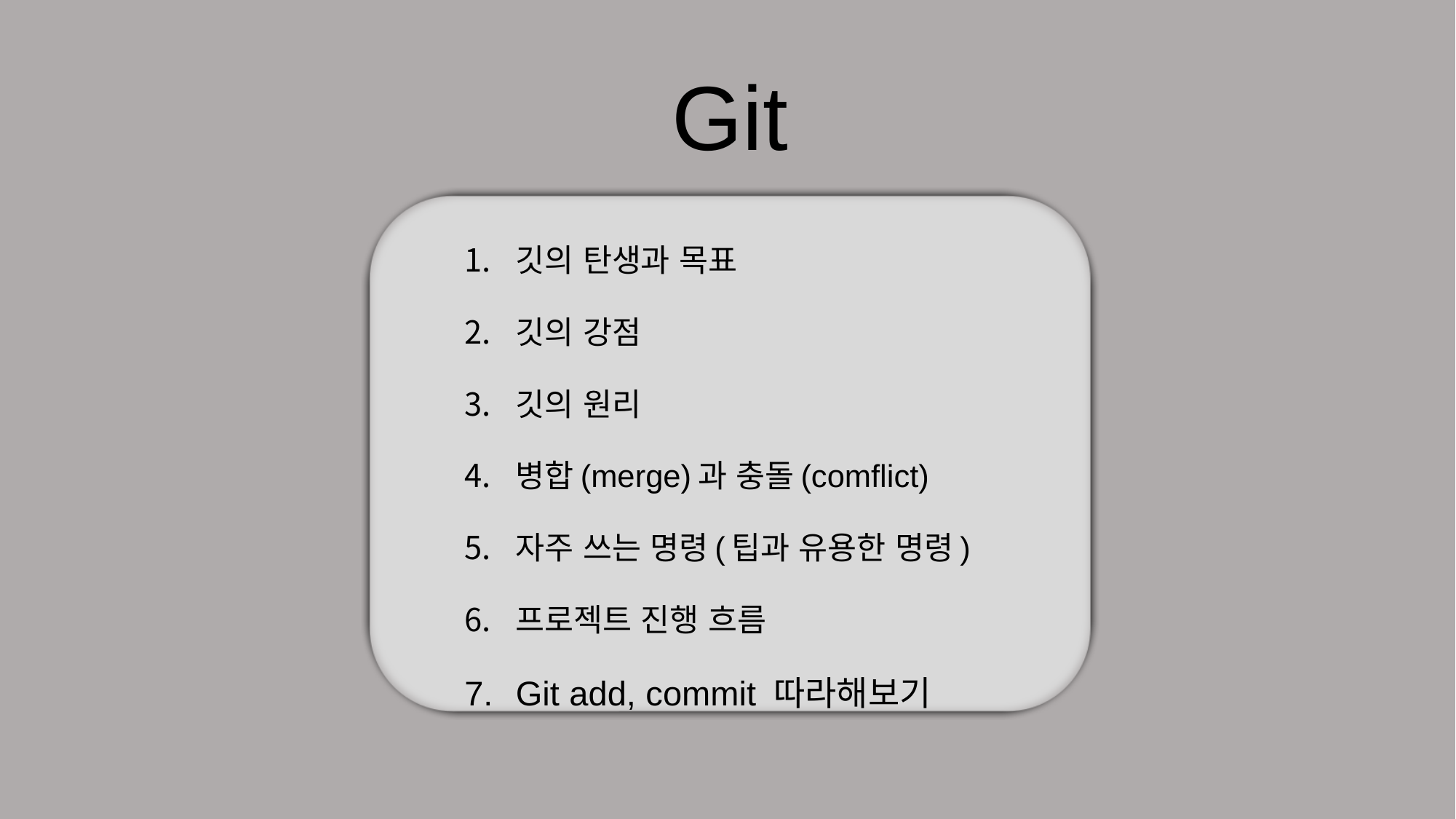

# Git

깃의 탄생과 목표

깃의 강점

깃의 원리

병합(merge)과 충돌(comflict)

자주 쓰는 명령(팁과 유용한 명령)

프로젝트 진행 흐름

Git add, commit 따라해보기